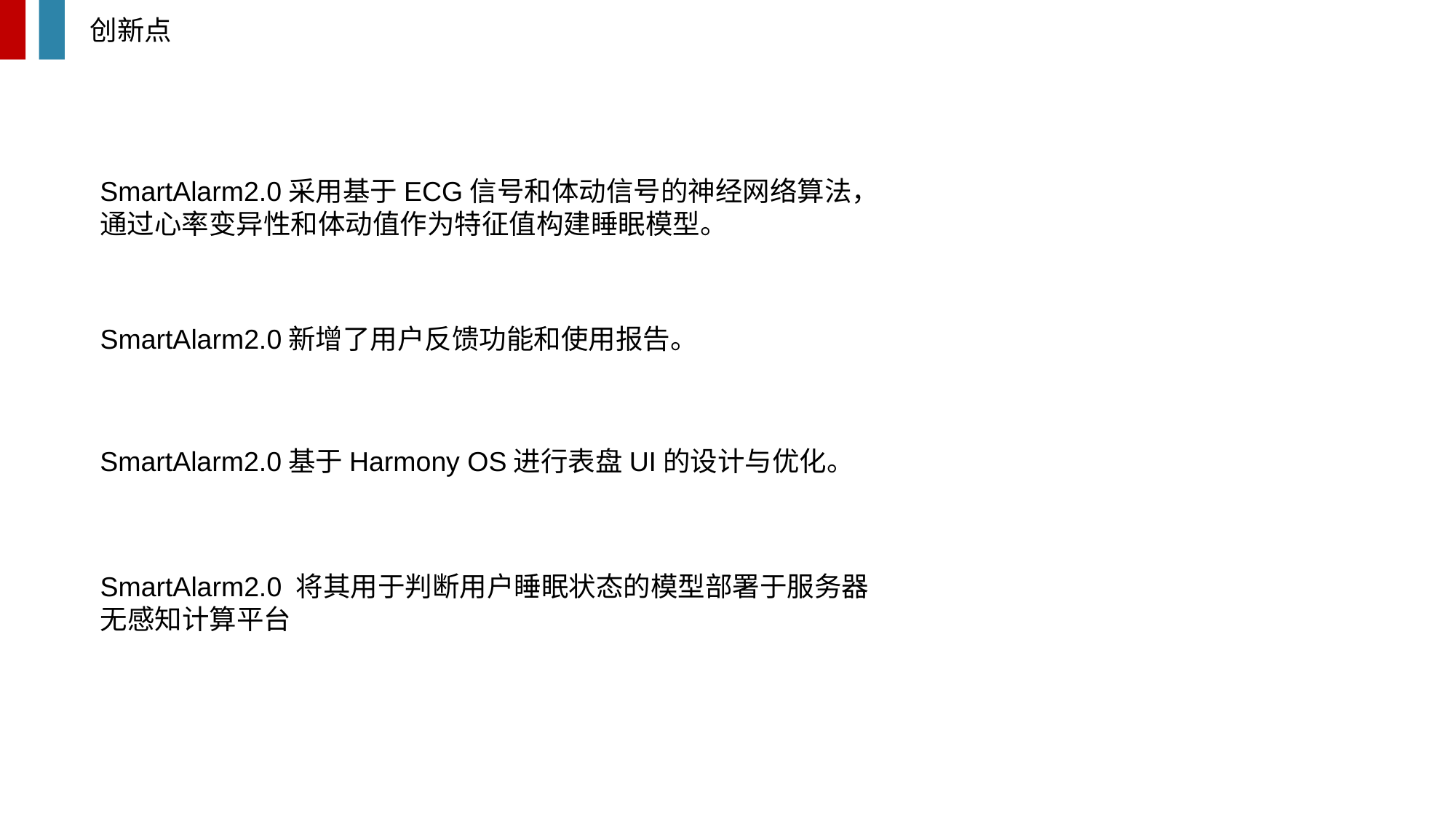

创新点
SmartAlarm2.0采用基于ECG信号和体动信号的神经网络算法，通过心率变异性和体动值作为特征值构建睡眠模型。
SmartAlarm2.0新增了用户反馈功能和使用报告。
SmartAlarm2.0基于Harmony OS进行表盘UI的设计与优化。
SmartAlarm2.0 将其用于判断用户睡眠状态的模型部署于服务器无感知计算平台